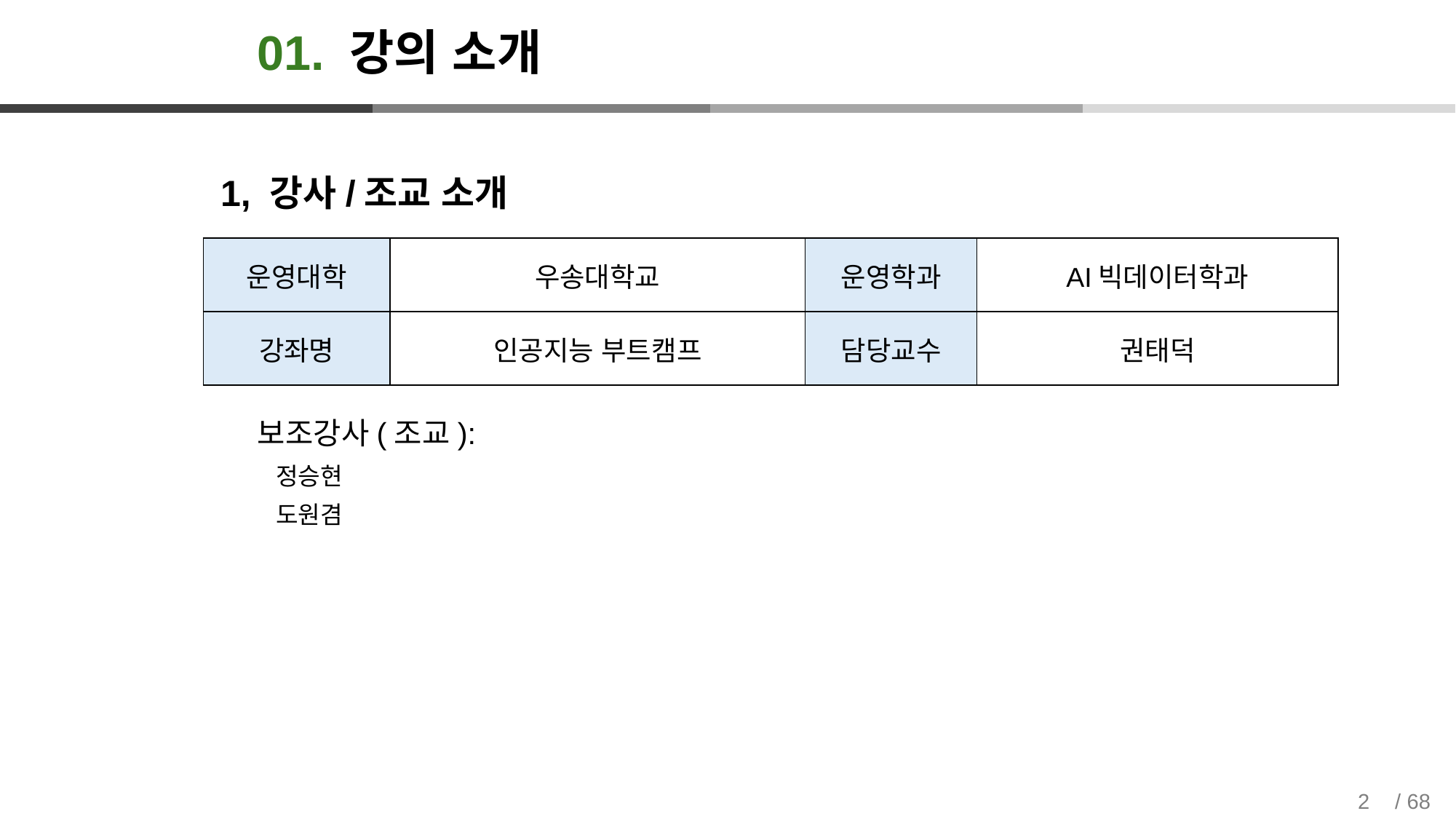

# 01. 강의 소개
1, 강사/조교 소개

  보조강사(조교):
정승현
도원겸

| 운영대학 | 우송대학교 | 운영학과 | AI빅데이터학과 |
| --- | --- | --- | --- |
| 강좌명 | 인공지능 부트캠프 | 담당교수 | 권태덕 |